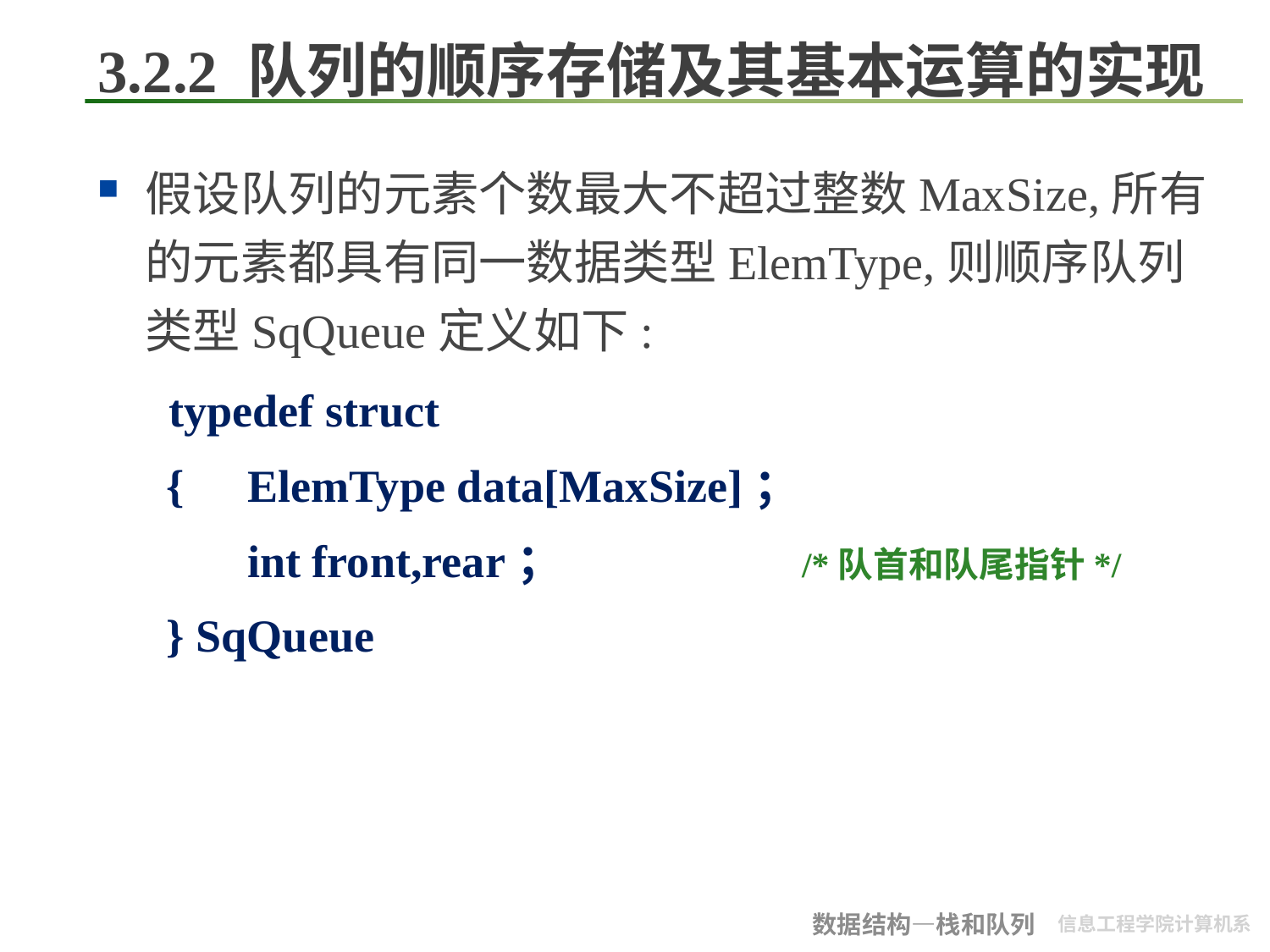

# 3.2.2 队列的顺序存储及其基本运算的实现
假设队列的元素个数最大不超过整数MaxSize,所有的元素都具有同一数据类型ElemType,则顺序队列类型SqQueue定义如下:
      typedef struct
      {	  ElemType data[MaxSize]；
     	  int front,rear；                      /*队首和队尾指针*/
      } SqQueue